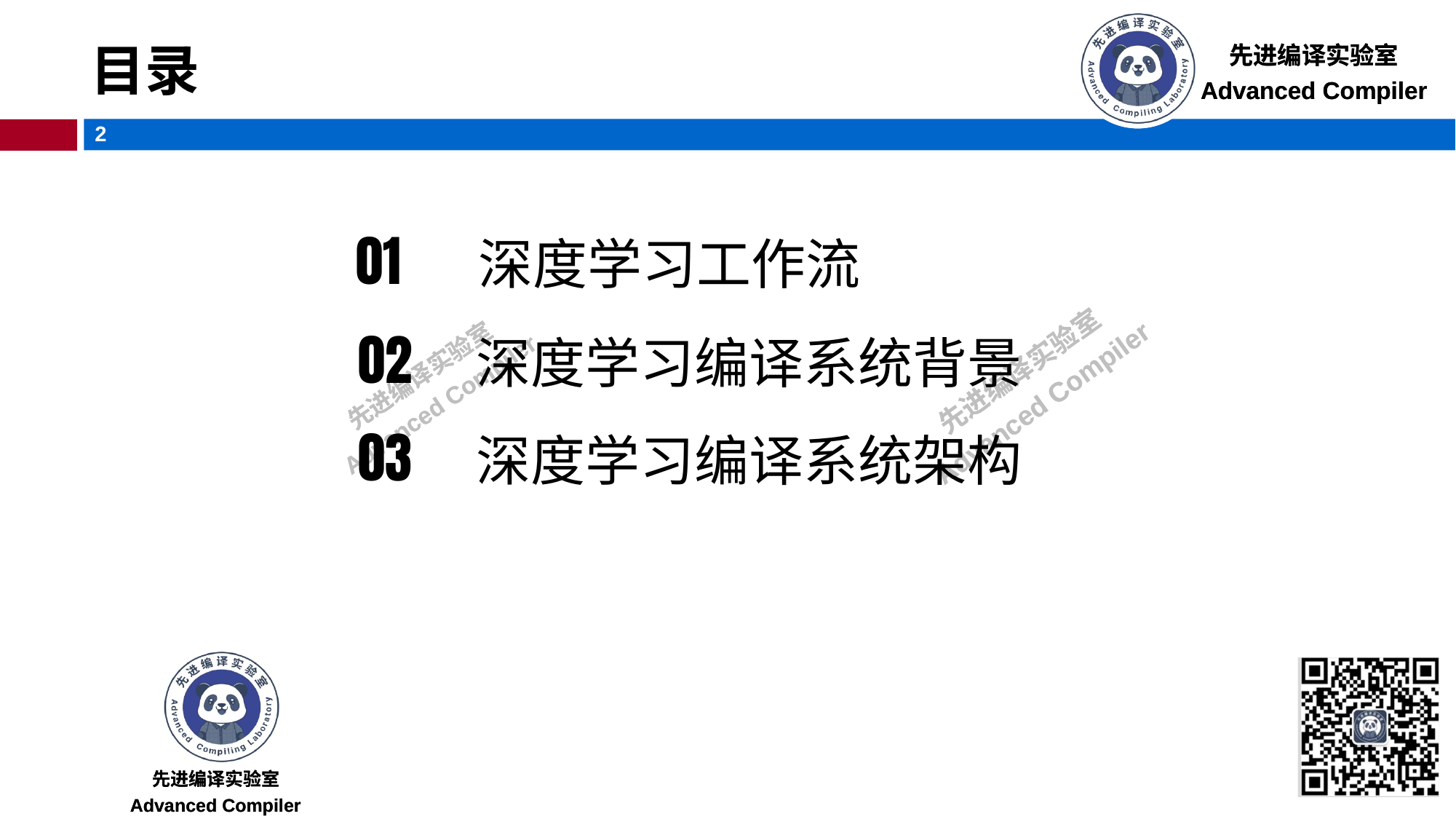

# 目录
01     深度学习工作流
02    深度学习编译系统背景
03    深度学习编译系统架构
04    安全案例